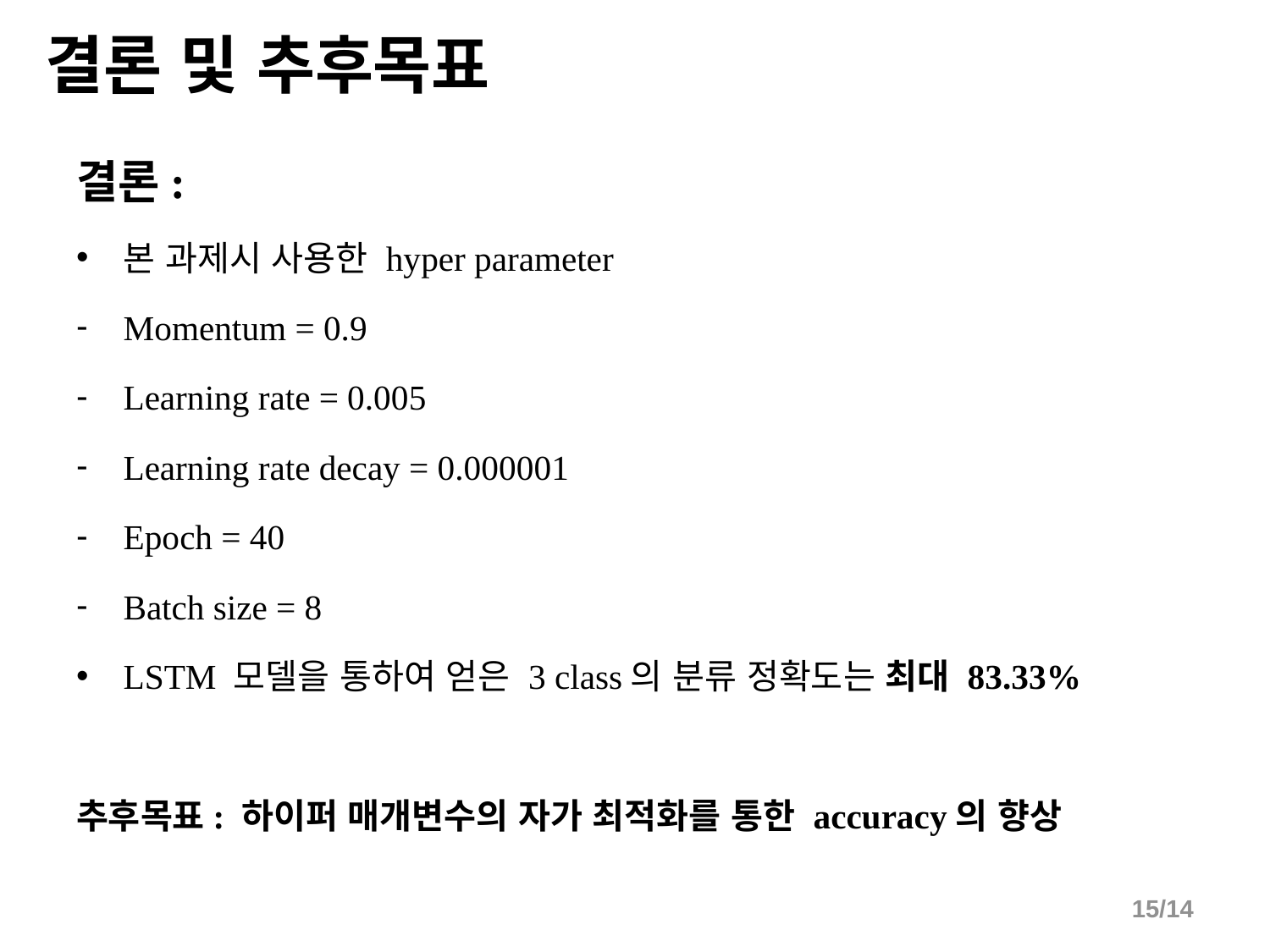

# 결론 및 추후목표
결론:
본 과제시 사용한 hyper parameter
Momentum = 0.9
Learning rate = 0.005
Learning rate decay = 0.000001
Epoch = 40
Batch size = 8
LSTM 모델을 통하여 얻은 3 class의 분류 정확도는 최대 83.33%

추후목표: 하이퍼 매개변수의 자가 최적화를 통한 accuracy의 향상
15/14